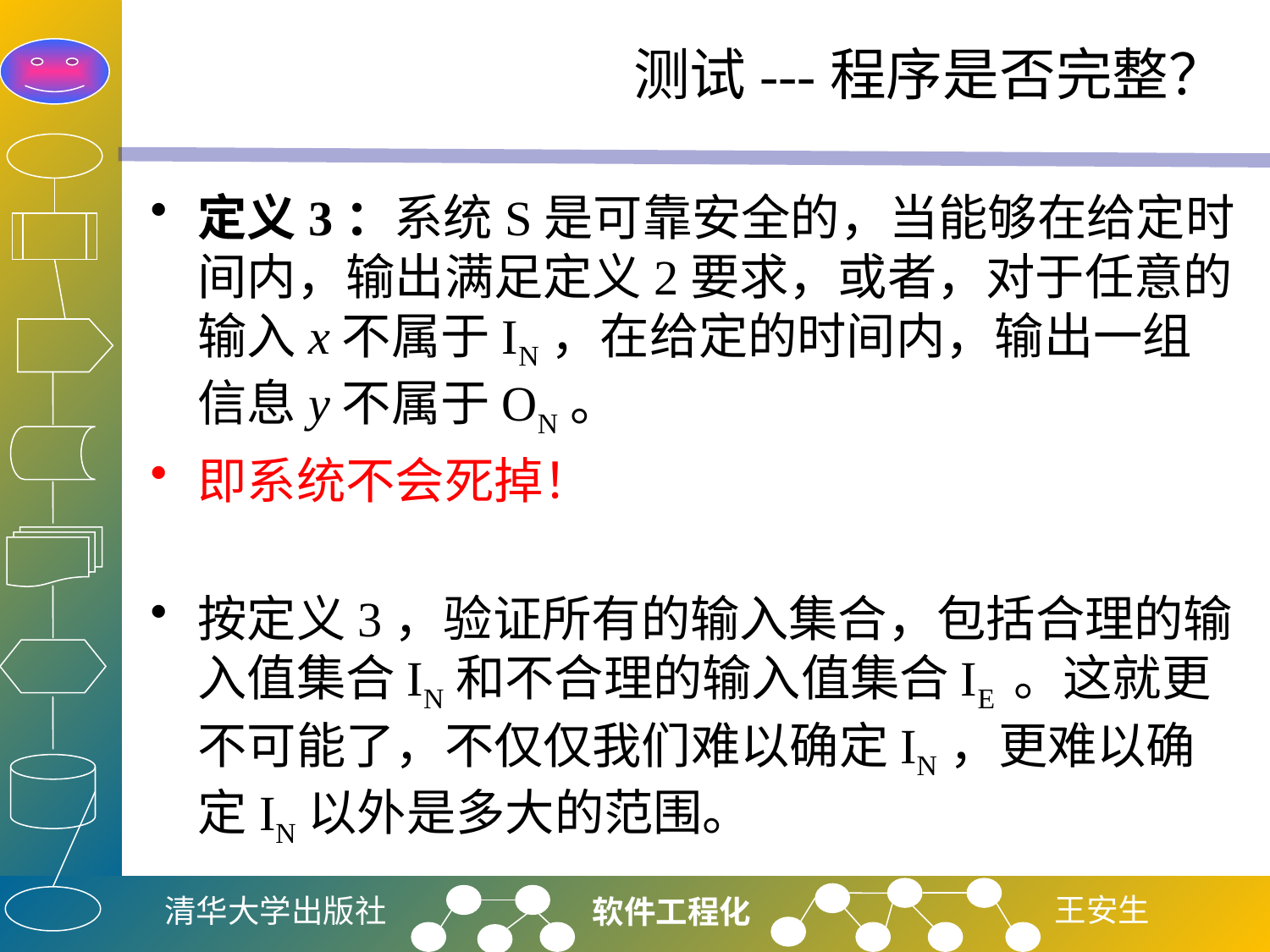

# 测试---程序是否完整？
定义3：系统S是可靠安全的，当能够在给定时间内，输出满足定义2要求，或者，对于任意的输入x不属于IN，在给定的时间内，输出一组信息y不属于ON。
即系统不会死掉！

按定义3，验证所有的输入集合，包括合理的输入值集合IN和不合理的输入值集合IE 。这就更不可能了，不仅仅我们难以确定IN，更难以确定IN以外是多大的范围。